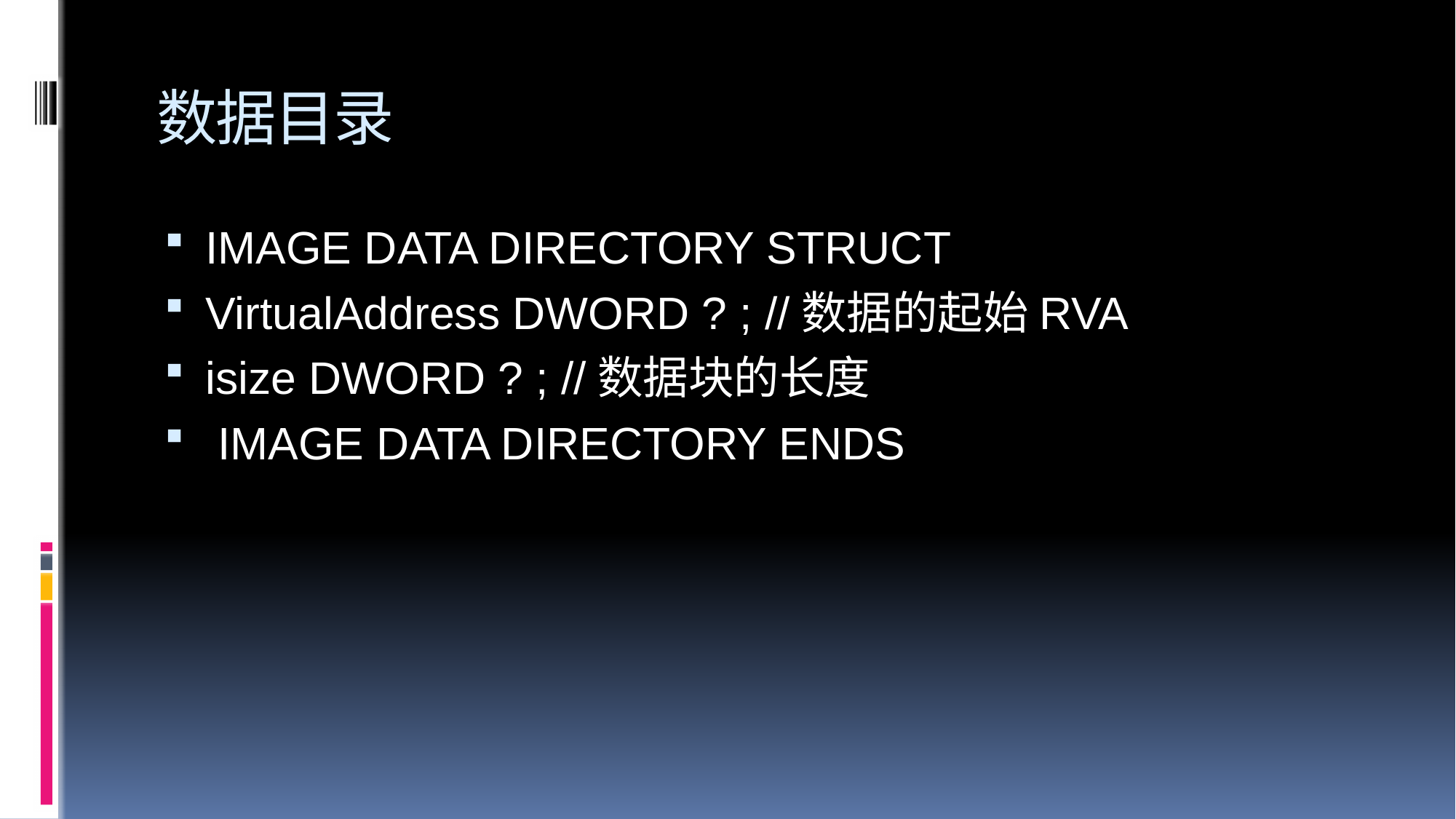

# 数据目录
IMAGE DATA DIRECTORY STRUCT
VirtualAddress DWORD ? ; //数据的起始RVA
isize DWORD ? ; //数据块的长度
 IMAGE DATA DIRECTORY ENDS